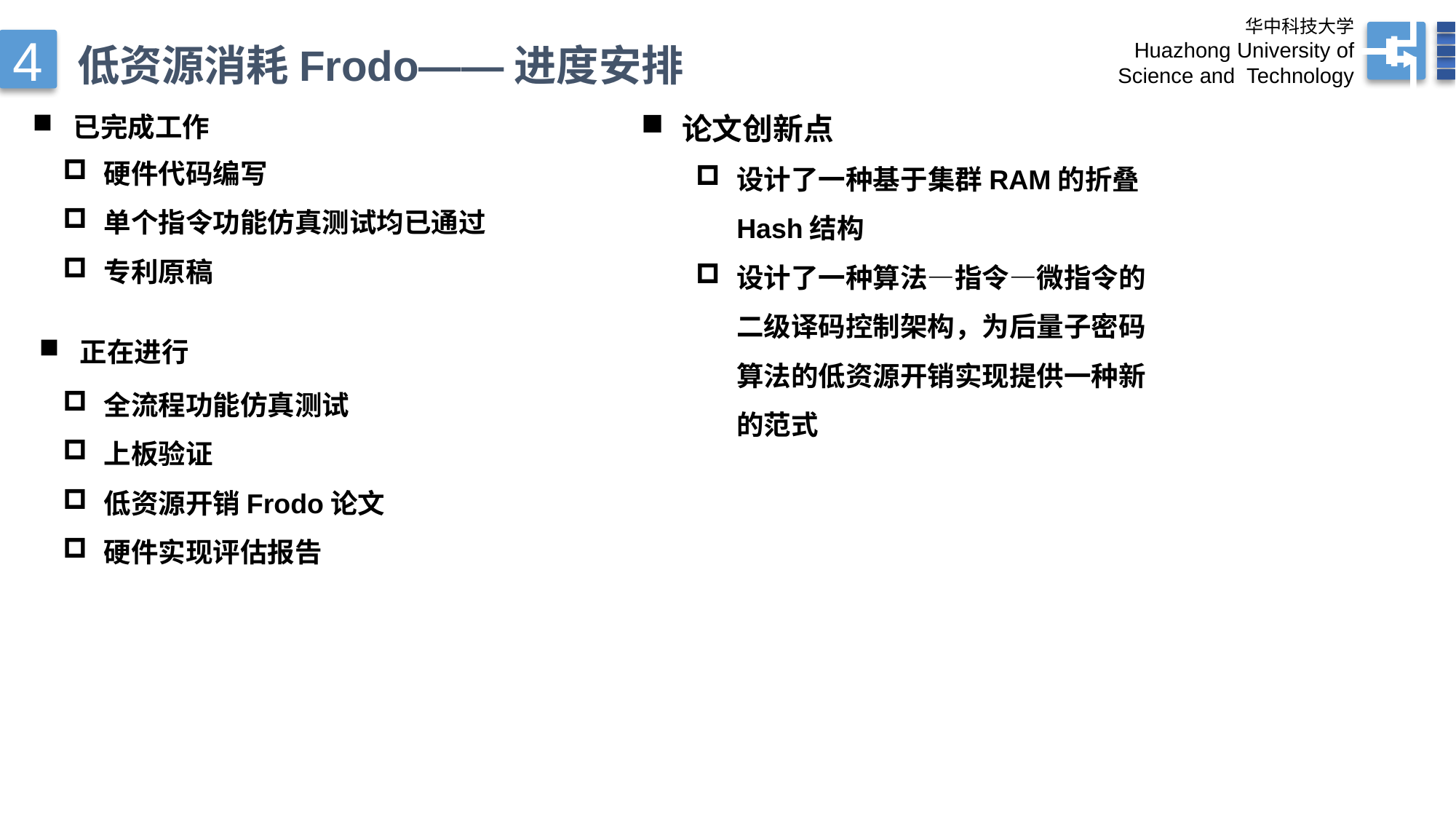

华中科技大学
Huazhong University of
 Science and  Technology

4
低资源消耗Frodo——进度安排
论文创新点
设计了一种基于集群RAM的折叠Hash结构
设计了一种算法—指令—微指令的二级译码控制架构，为后量子密码算法的低资源开销实现提供一种新的范式

已完成工作

硬件代码编写
单个指令功能仿真测试均已通过
专利原稿
正在进行
全流程功能仿真测试
上板验证
低资源开销Frodo论文
硬件实现评估报告